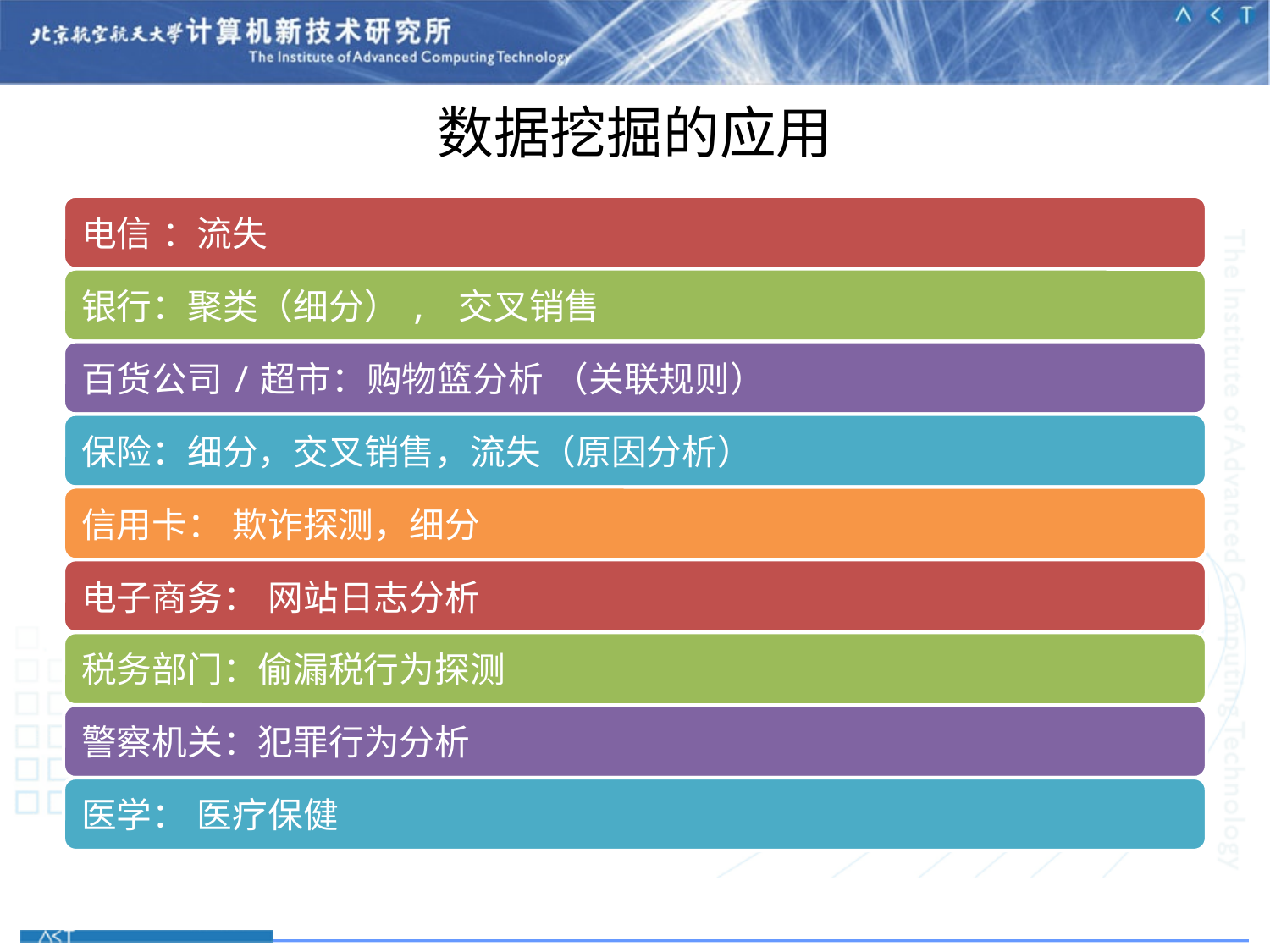

# 数据挖掘的应用
电信 ：流失
银行：聚类（细分）, 交叉销售
百货公司/超市：购物篮分析 （关联规则）
保险：细分，交叉销售，流失（原因分析）
信用卡： 欺诈探测，细分
电子商务： 网站日志分析
税务部门：偷漏税行为探测
警察机关：犯罪行为分析
医学： 医疗保健